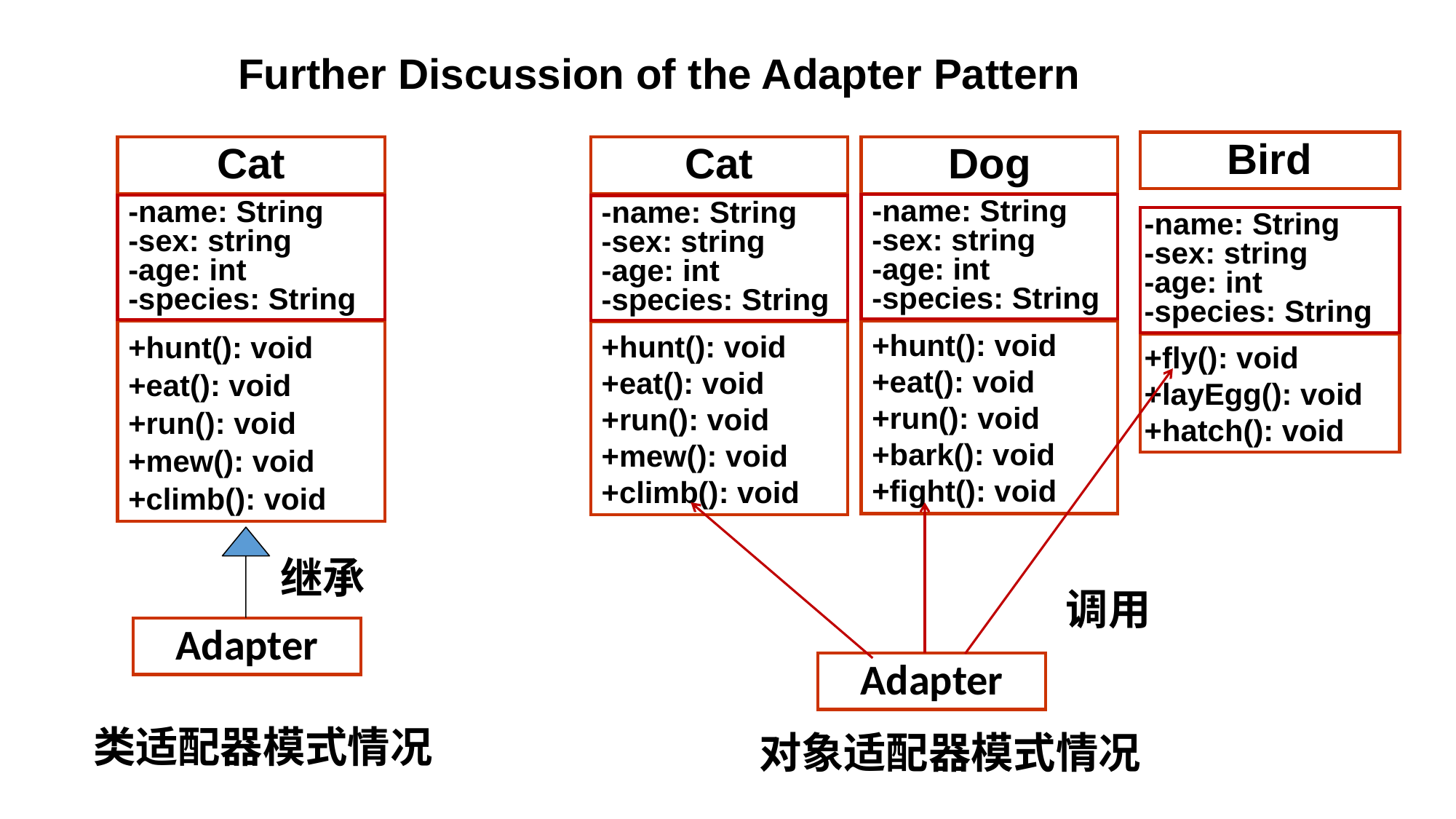

# Further Discussion of the Adapter Pattern
Bird
Cat
Cat
Dog
-name: String
-sex: string
-age: int
-species: String
-name: String
-sex: string
-age: int
-species: String
-name: String
-sex: string
-age: int
-species: String
-name: String
-sex: string
-age: int
-species: String
+hunt(): void
+eat(): void
+run(): void
+bark(): void
+fight(): void
+hunt(): void
+eat(): void
+run(): void
+mew(): void
+climb(): void
+hunt(): void
+eat(): void
+run(): void
+mew(): void
+climb(): void
+fly(): void
+layEgg(): void
+hatch(): void

继承
调用
Adapter
Adapter
类适配器模式情况
对象适配器模式情况